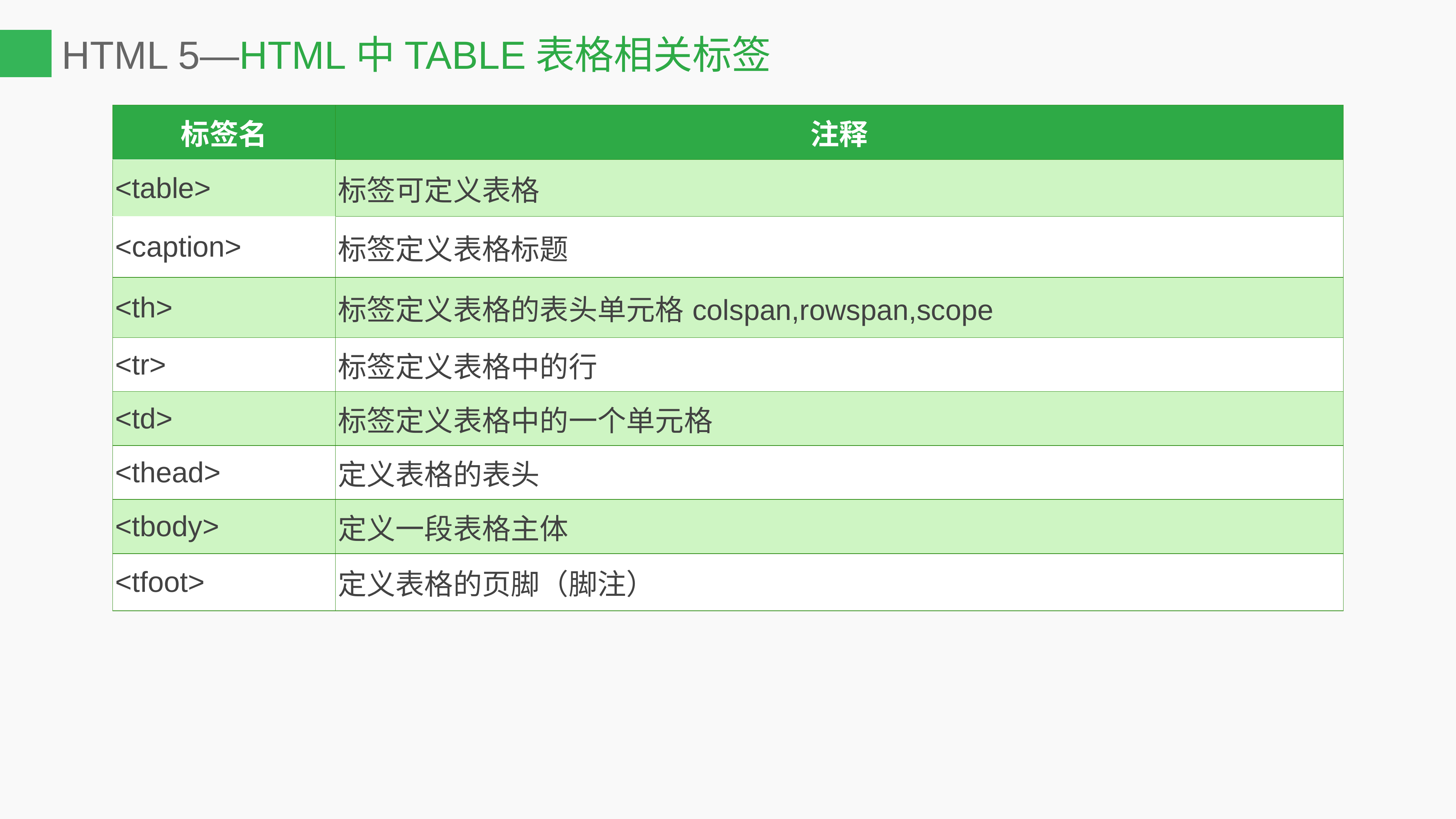

# HTML 5—HTML中TABLE表格相关标签
| 标签名 | 注释 |
| --- | --- |
| <table> | 标签可定义表格 |
| <caption> | 标签定义表格标题 |
| <th> | 标签定义表格的表头单元格colspan,rowspan,scope |
| <tr> | 标签定义表格中的行 |
| <td> | 标签定义表格中的一个单元格 |
| <thead> | 定义表格的表头 |
| <tbody> | 定义一段表格主体 |
| <tfoot> | 定义表格的页脚（脚注） |